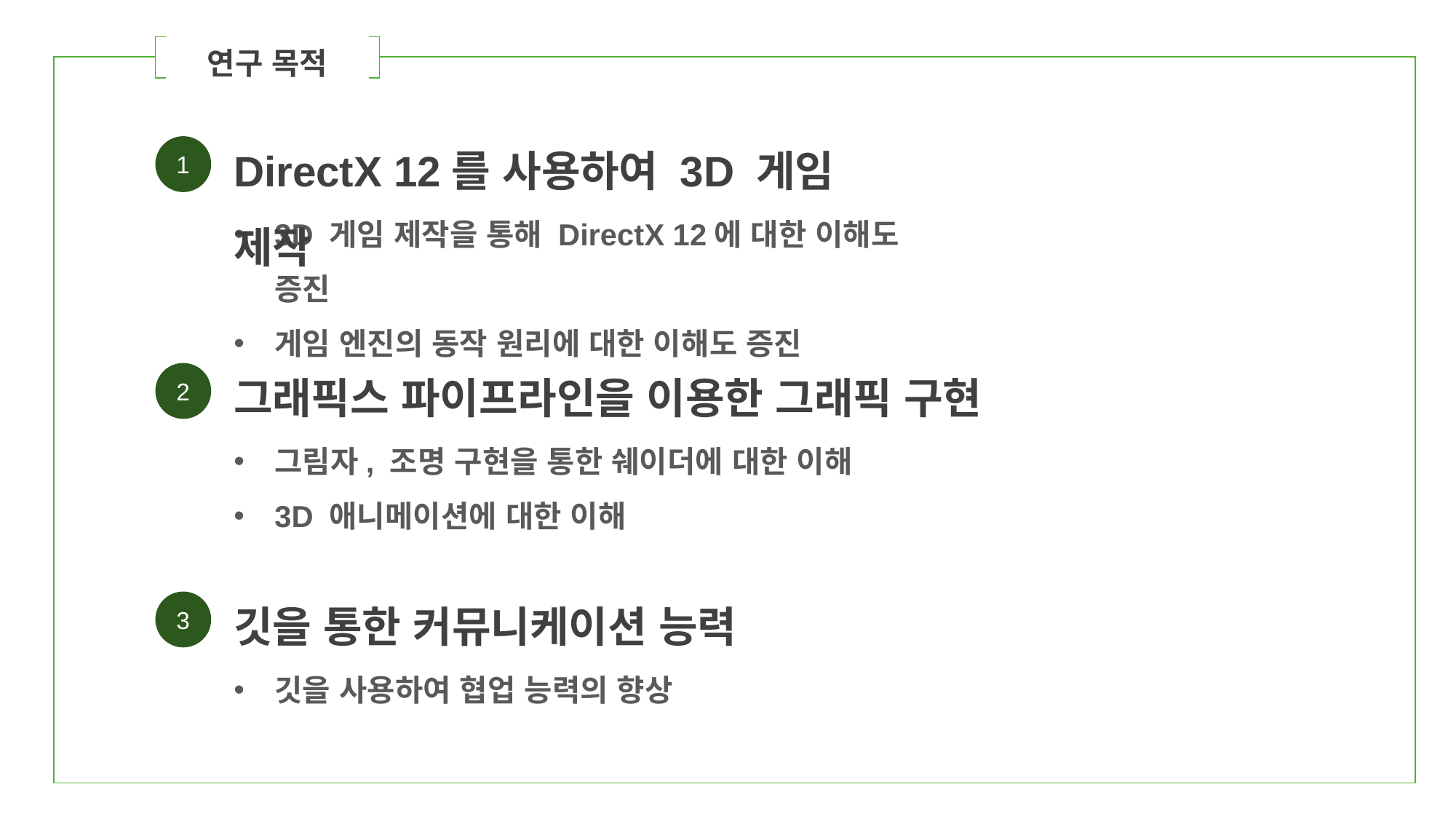

연구 목적
|  |  |  |
| --- | --- | --- |

DirectX 12를 사용하여 3D 게임 제작
1
3D 게임 제작을 통해 DirectX 12에 대한 이해도 증진
게임 엔진의 동작 원리에 대한 이해도 증진
그래픽스 파이프라인을 이용한 그래픽 구현
2
그림자, 조명 구현을 통한 쉐이더에 대한 이해
3D 애니메이션에 대한 이해
깃을 통한 커뮤니케이션 능력
3
깃을 사용하여 협업 능력의 향상